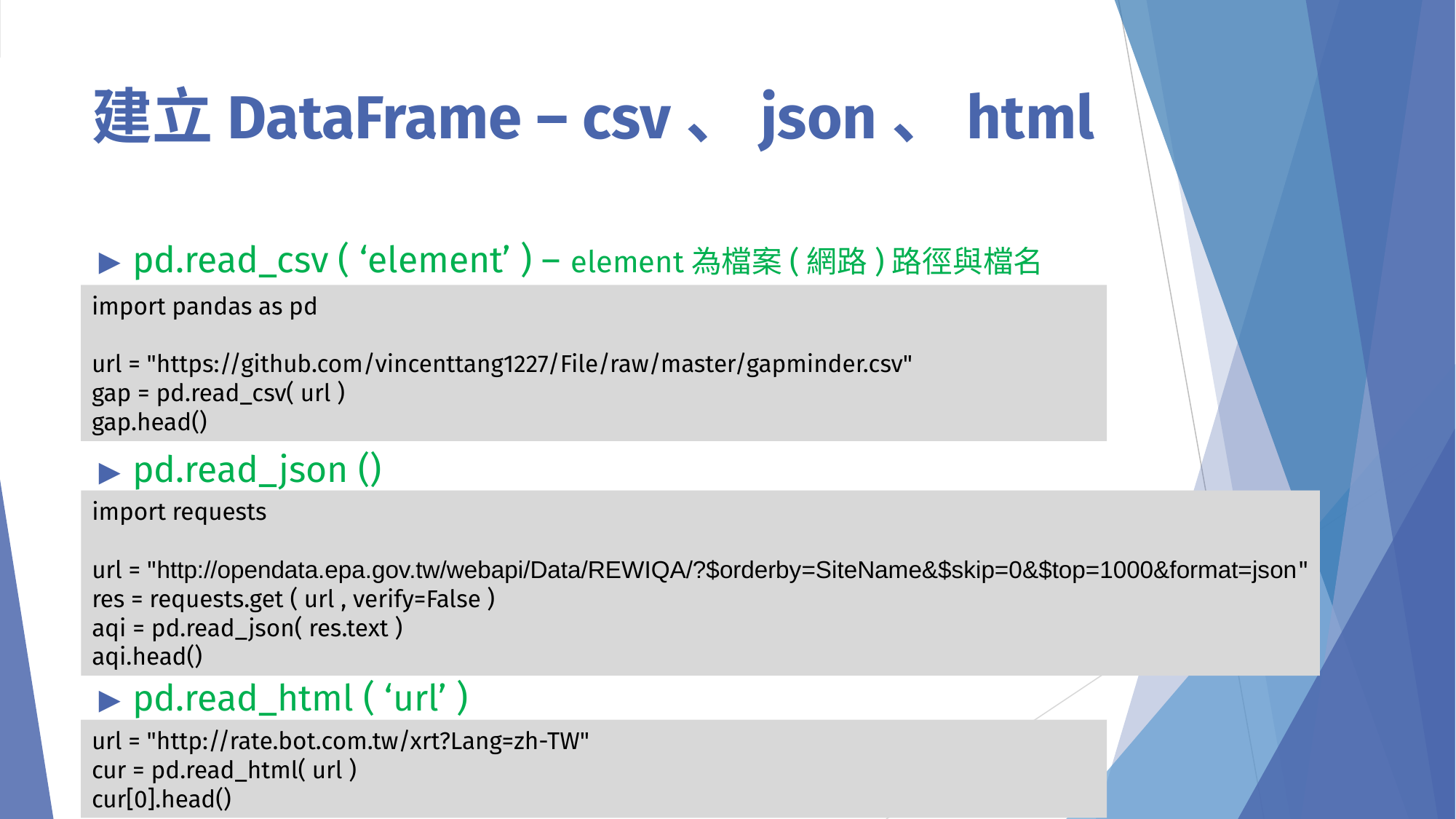

# 建立DataFrame – csv、json、html
pd.read_csv ( ‘element’ ) – element為檔案(網路)路徑與檔名

pd.read_json ()

pd.read_html ( ‘url’ )

import pandas as pd

url = "https://github.com/vincenttang1227/File/raw/master/gapminder.csv"
gap = pd.read_csv( url )
gap.head()
import requests

url = "http://opendata.epa.gov.tw/webapi/Data/REWIQA/?$orderby=SiteName&$skip=0&$top=1000&format=json"
res = requests.get ( url , verify=False )
aqi = pd.read_json( res.text )
aqi.head()
url = "http://rate.bot.com.tw/xrt?Lang=zh-TW"
cur = pd.read_html( url )
cur[0].head()